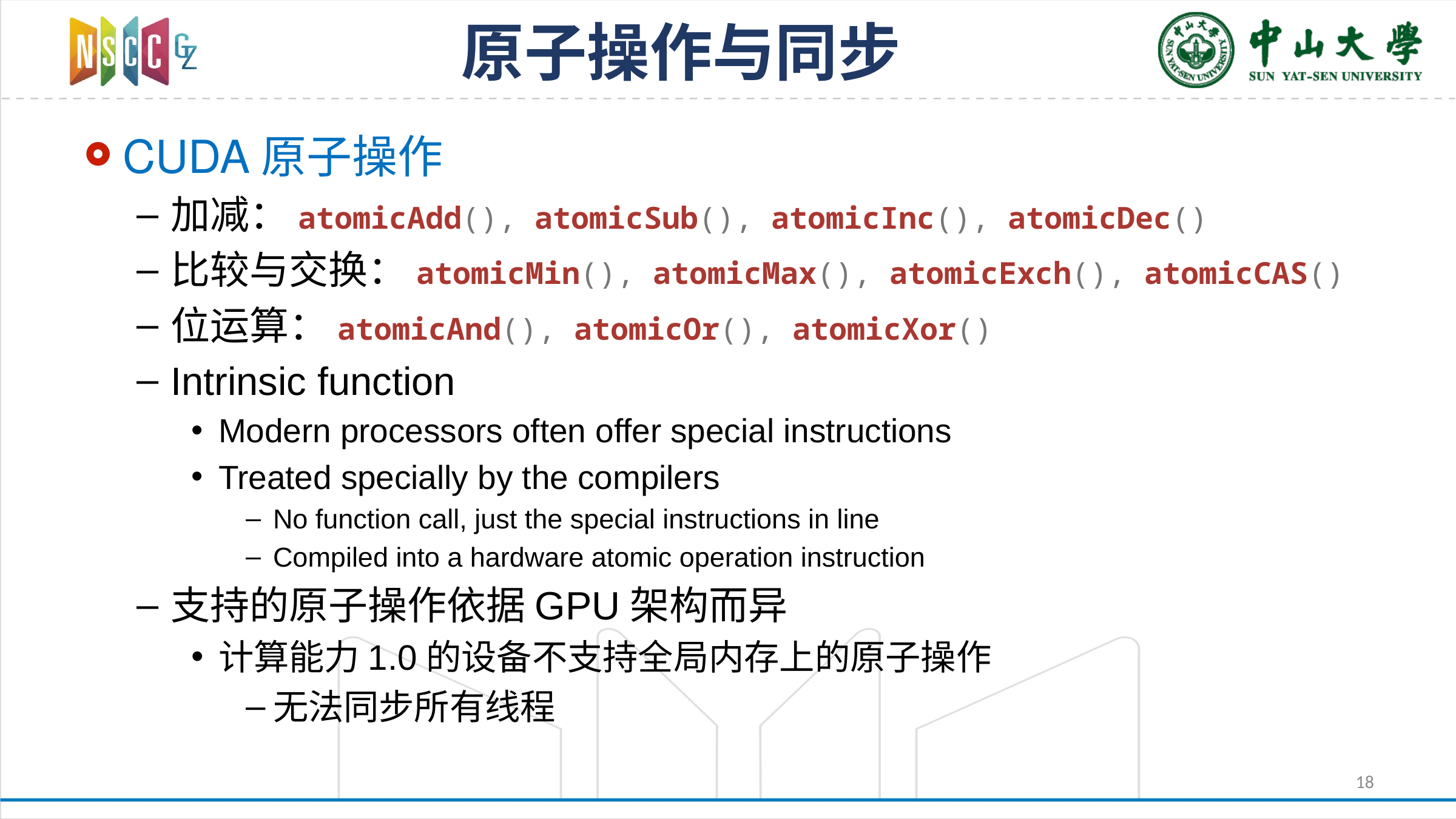

# 原子操作与同步
CUDA原子操作
加减：atomicAdd(), atomicSub(), atomicInc(), atomicDec()
比较与交换：atomicMin(), atomicMax(), atomicExch(), atomicCAS()
位运算：atomicAnd(), atomicOr(), atomicXor()
Intrinsic function
Modern processors often offer special instructions
Treated specially by the compilers
No function call, just the special instructions in line
Compiled into a hardware atomic operation instruction
支持的原子操作依据GPU架构而异
计算能力1.0的设备不支持全局内存上的原子操作
无法同步所有线程
18